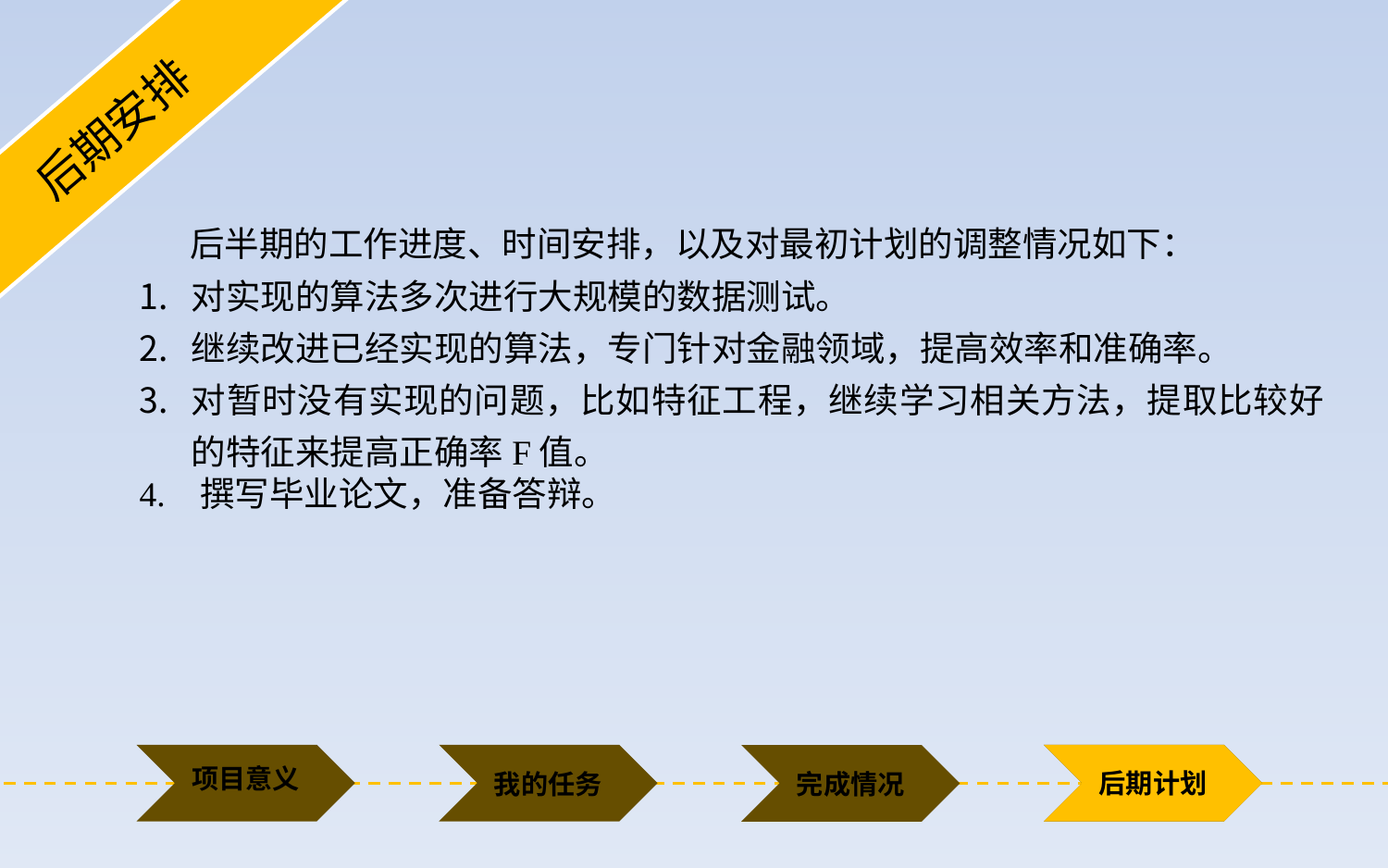

后期安排
后半期的工作进度、时间安排，以及对最初计划的调整情况如下：
对实现的算法多次进行大规模的数据测试。
继续改进已经实现的算法，专门针对金融领域，提高效率和准确率。
对暂时没有实现的问题，比如特征工程，继续学习相关方法，提取比较好的特征来提高正确率F值。
4.   撰写毕业论文，准备答辩。

项目意义
后期计划
我的任务
完成情况